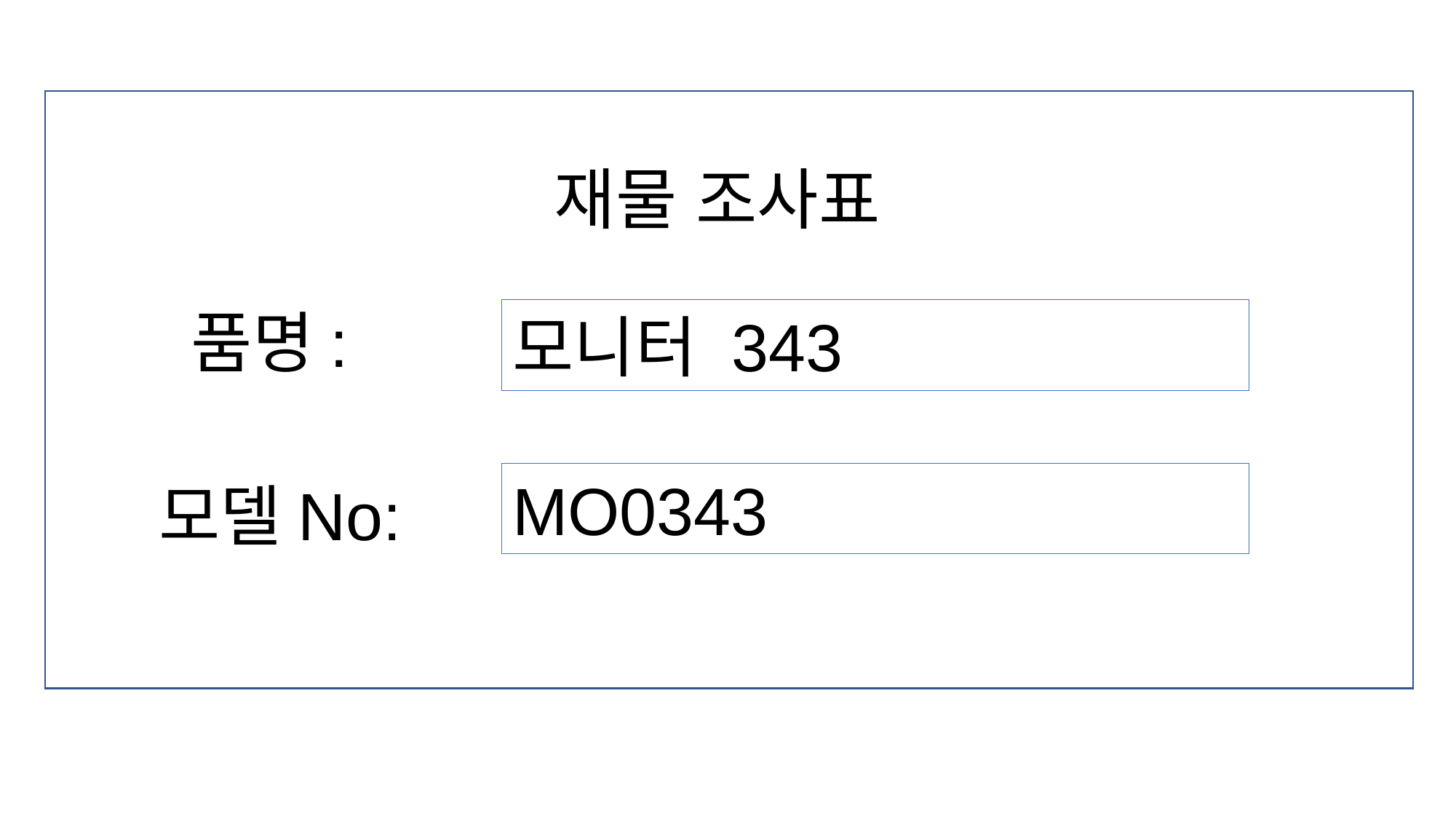

재물 조사표
품명:
모니터 343
MO0343
모델No: